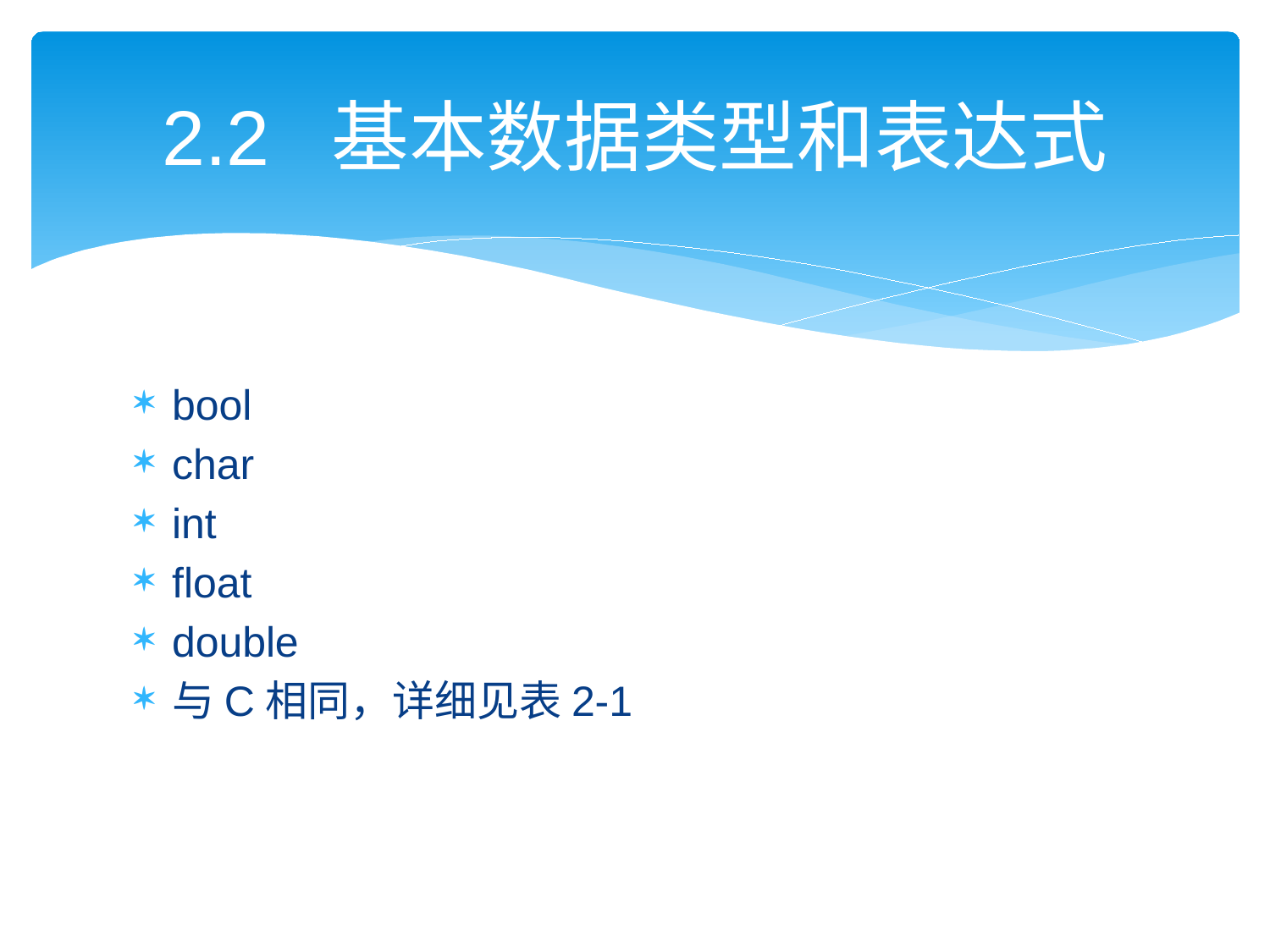

# 2.2  基本数据类型和表达式
bool
char
int
float
double
与C相同，详细见表2-1